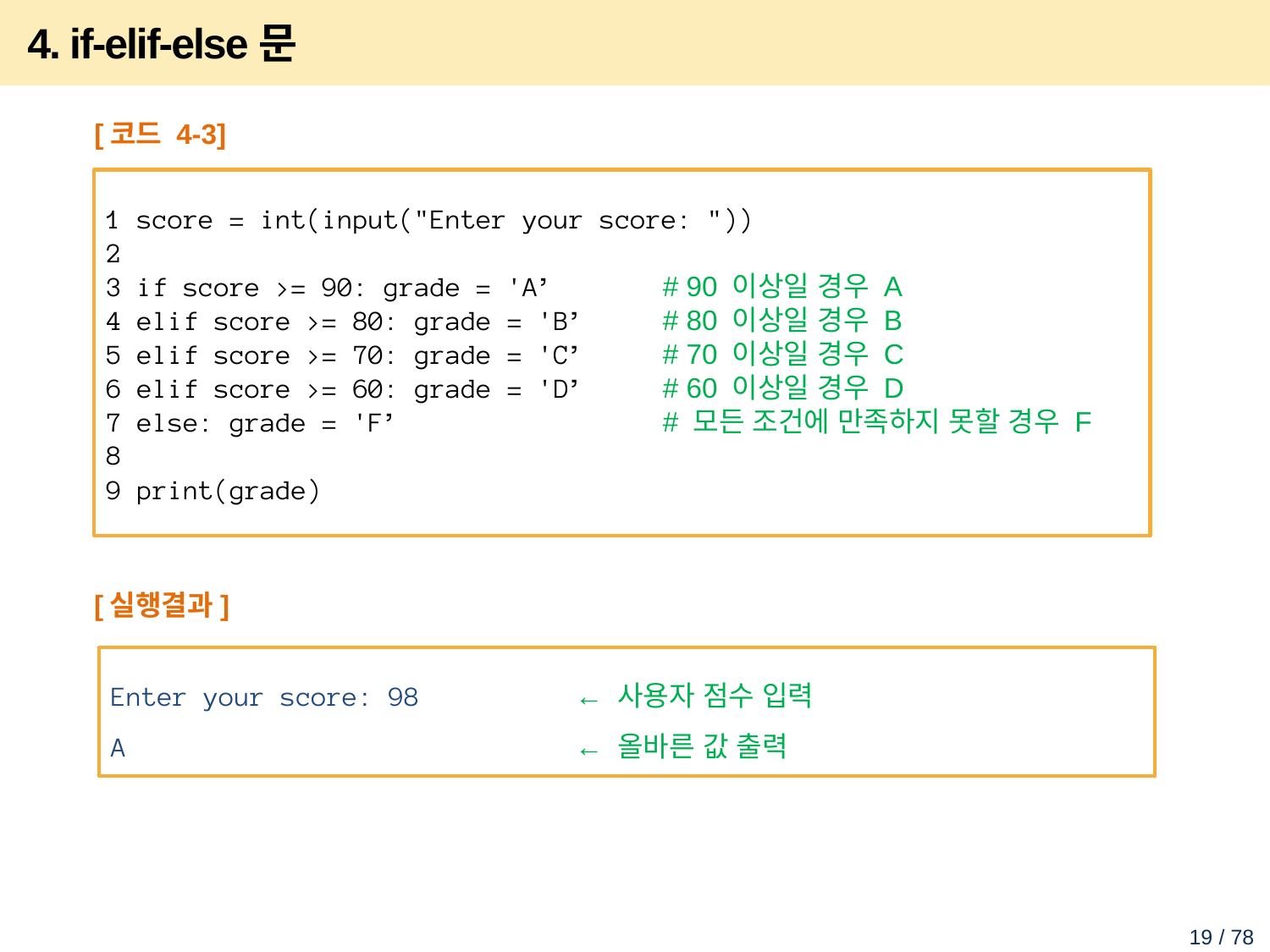

# 4. if-elif-else문
[코드 4-3]
1 score = int(input("Enter your score: "))
2
3 if score >= 90: grade = 'A’       # 90 이상일 경우 A
4 elif score >= 80: grade = 'B’     # 80 이상일 경우 B
5 elif score >= 70: grade = 'C’     # 70 이상일 경우 C
6 elif score >= 60: grade = 'D’     # 60 이상일 경우 D
7 else: grade = 'F’                 # 모든 조건에 만족하지 못할 경우 F
8
9 print(grade)

[실행결과]
Enter your score: 98          ← 사용자 점수 입력
A                             ← 올바른 값 출력